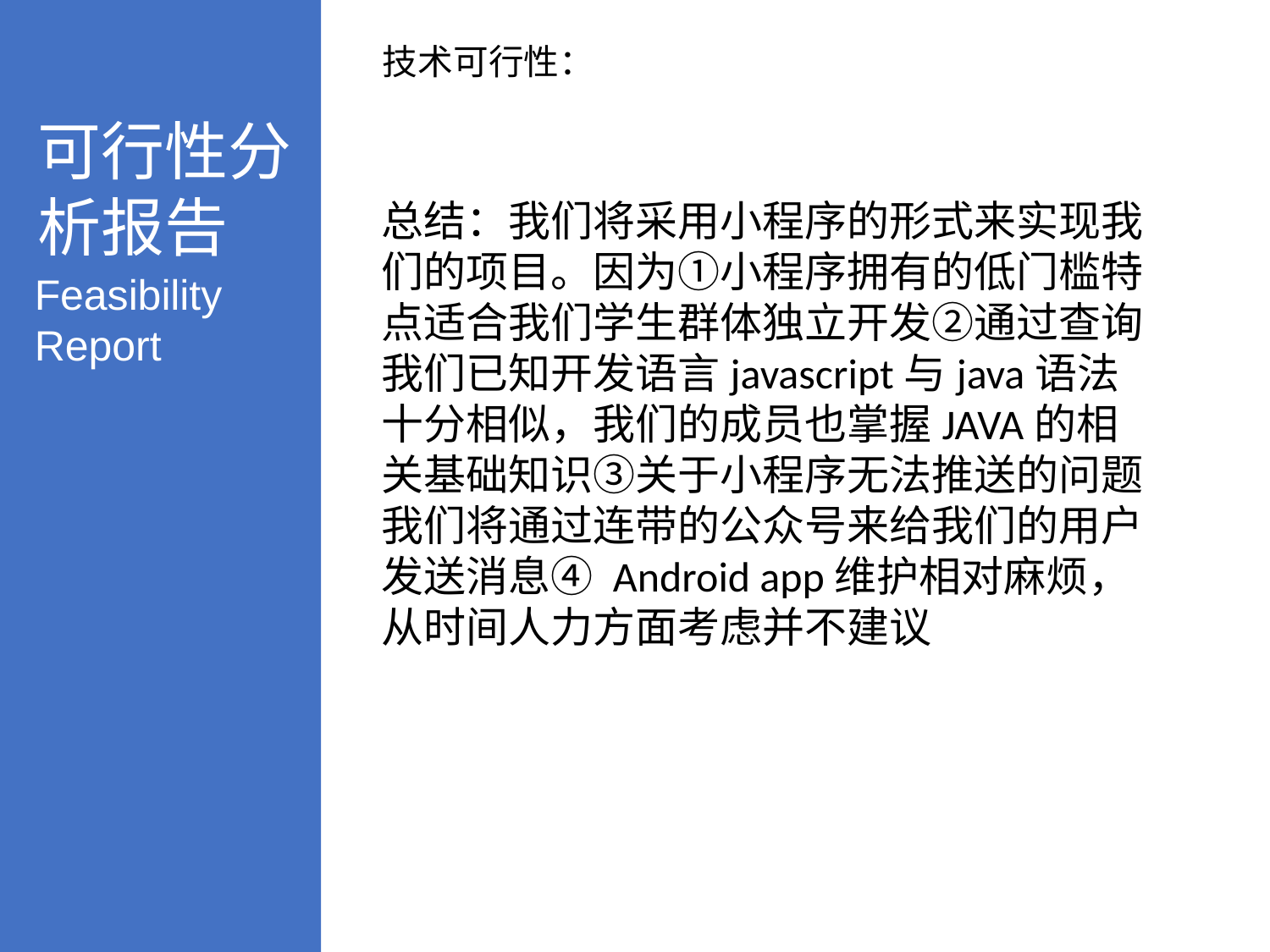

可行性分析报告
Feasibility Report
技术可行性：
总结：我们将采用小程序的形式来实现我们的项目。因为①小程序拥有的低门槛特点适合我们学生群体独立开发②通过查询我们已知开发语言javascript与java语法十分相似，我们的成员也掌握JAVA的相关基础知识③关于小程序无法推送的问题我们将通过连带的公众号来给我们的用户发送消息④ Android app维护相对麻烦，从时间人力方面考虑并不建议